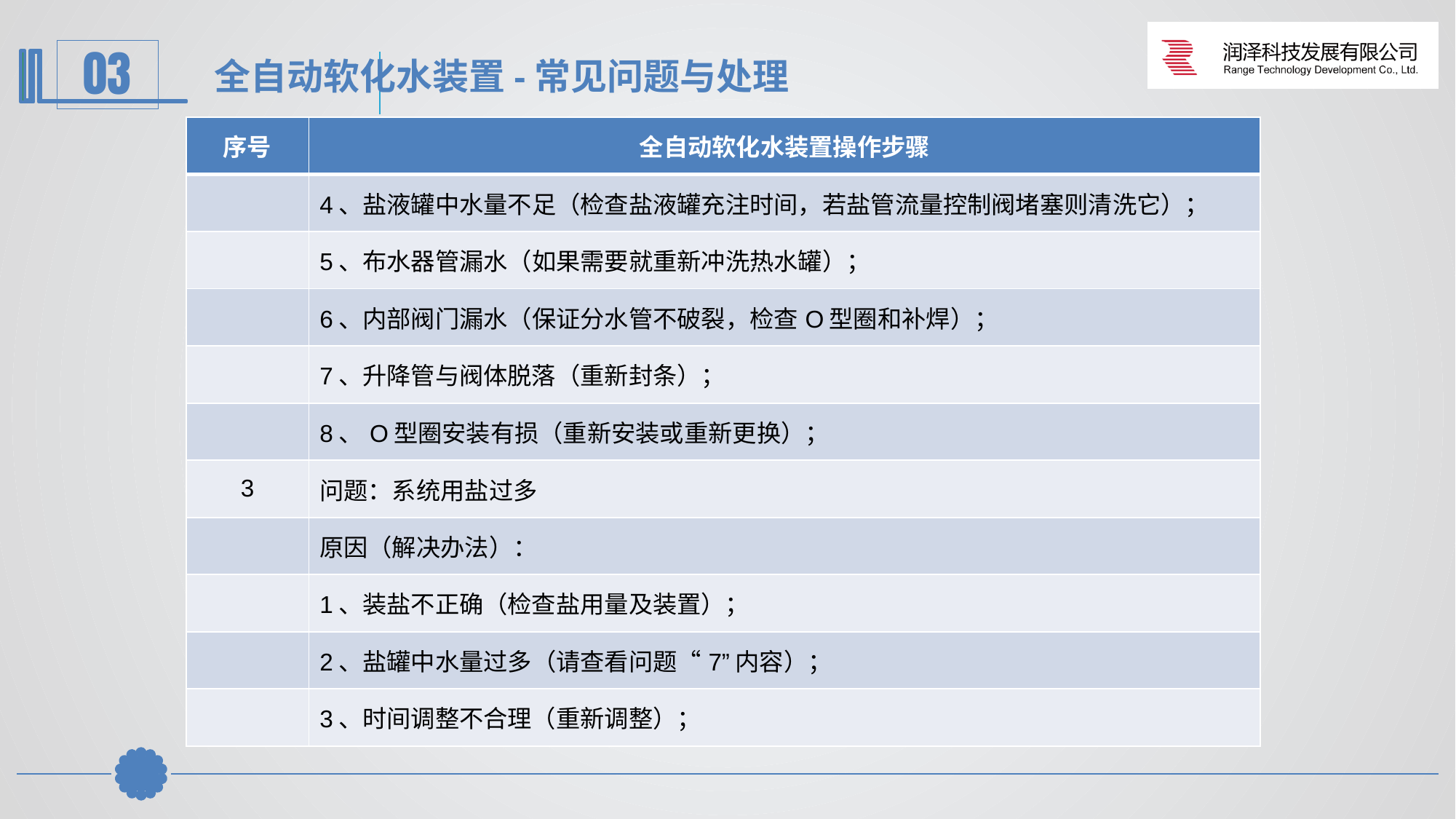

全自动软化水装置-常见问题与处理
| 序号 | 全自动软化水装置操作步骤 |
| --- | --- |
|  | 4、盐液罐中水量不足（检查盐液罐充注时间，若盐管流量控制阀堵塞则清洗它）； |
|  | 5、布水器管漏水（如果需要就重新冲洗热水罐）； |
|  | 6、内部阀门漏水（保证分水管不破裂，检查O型圈和补焊）； |
|  | 7、升降管与阀体脱落（重新封条）； |
|  | 8、O型圈安装有损（重新安装或重新更换）； |
| 3 | 问题：系统用盐过多 |
|  | 原因（解决办法）： |
|  | 1、装盐不正确（检查盐用量及装置）； |
|  | 2、盐罐中水量过多（请查看问题“7”内容）； |
|  | 3、时间调整不合理（重新调整）； |
17